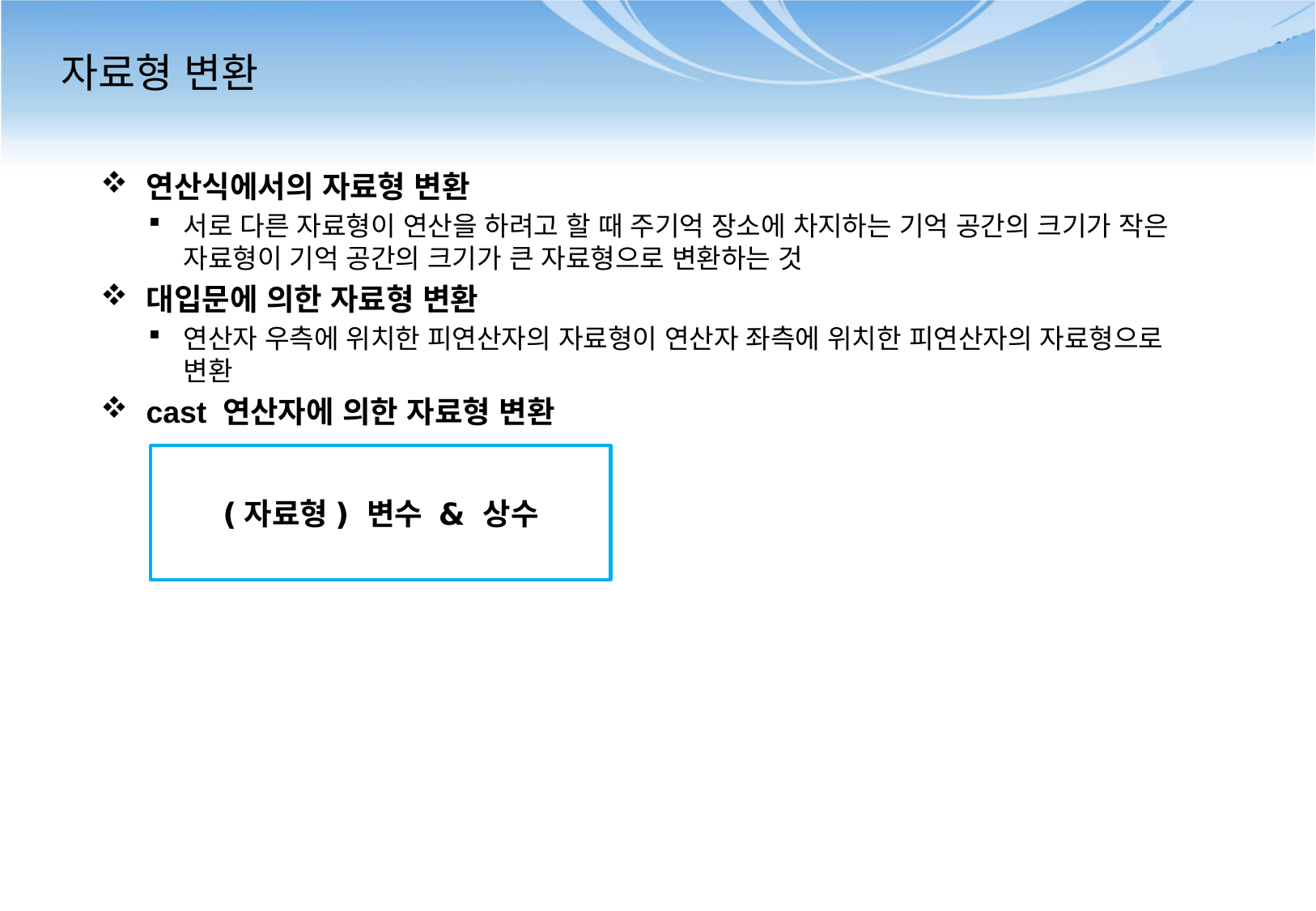

# 자료형 변환
연산식에서의 자료형 변환
서로 다른 자료형이 연산을 하려고 할 때 주기억 장소에 차지하는 기억 공간의 크기가 작은 자료형이 기억 공간의 크기가 큰 자료형으로 변환하는 것
대입문에 의한 자료형 변환
연산자 우측에 위치한 피연산자의 자료형이 연산자 좌측에 위치한 피연산자의 자료형으로 변환
cast 연산자에 의한 자료형 변환
(자료형) 변수 & 상수